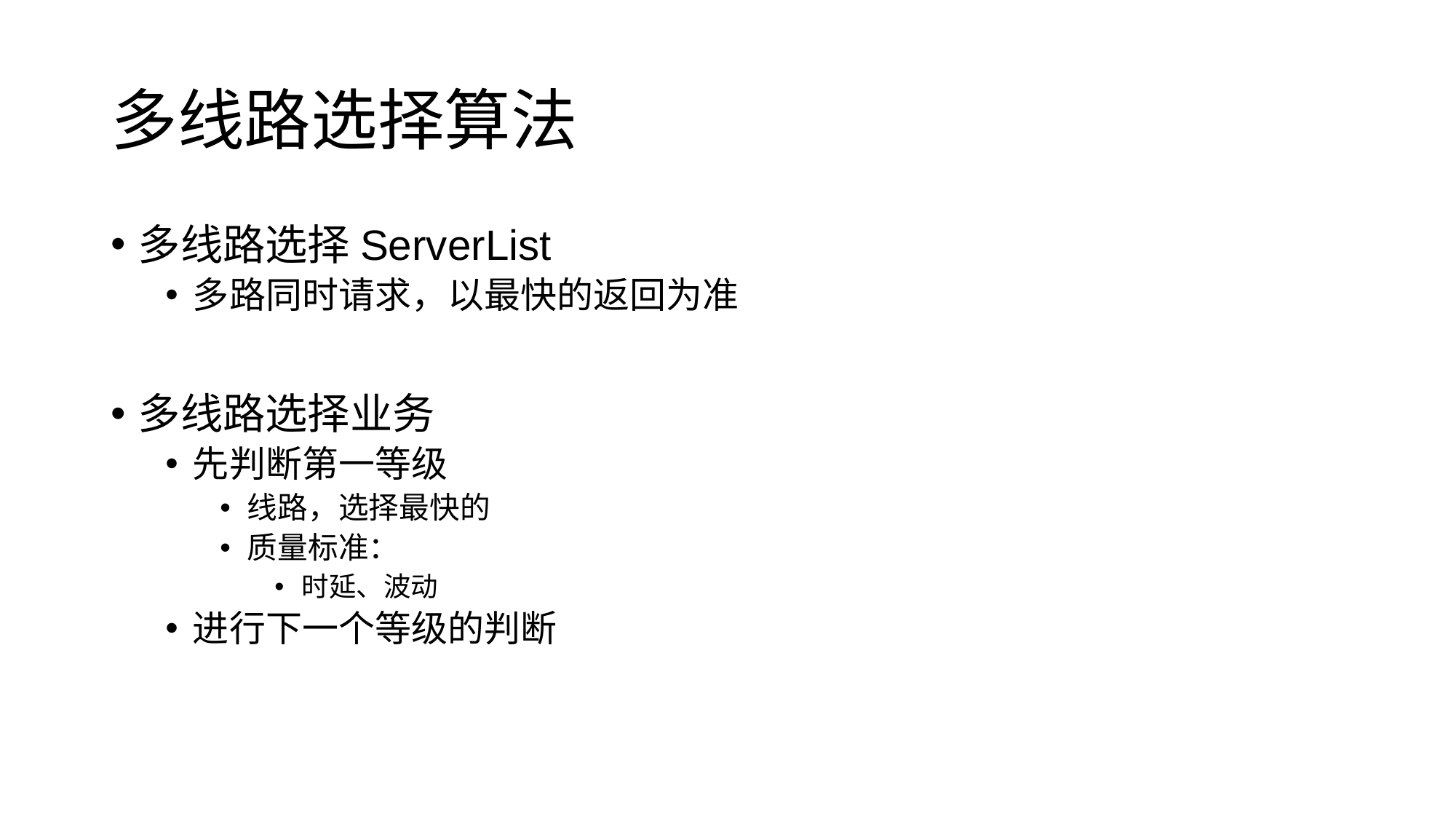

# 多线路选择算法
多线路选择ServerList
多路同时请求，以最快的返回为准

多线路选择业务
先判断第一等级
线路，选择最快的
质量标准：
时延、波动
进行下一个等级的判断